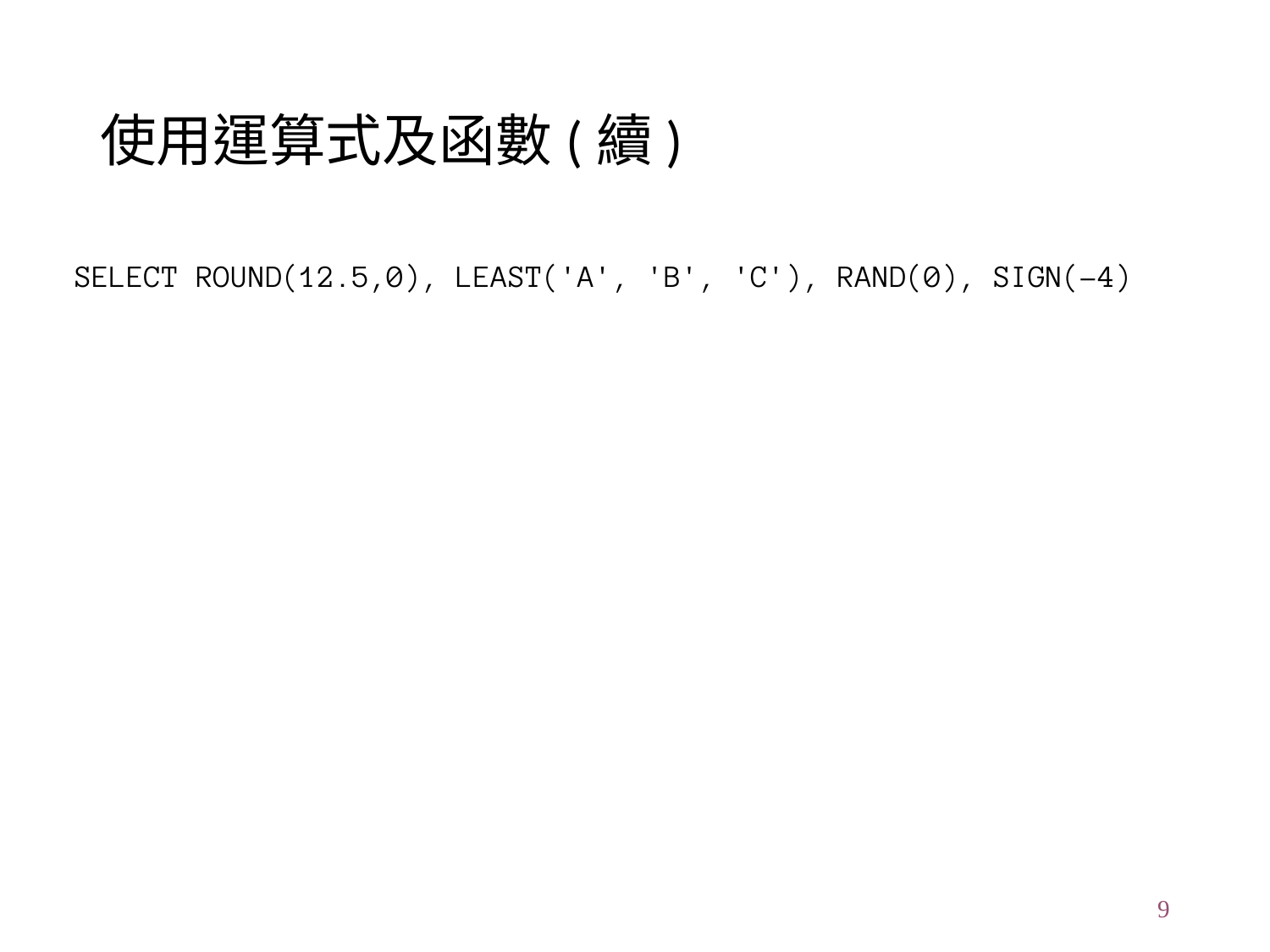

# 使用運算式及函數(續)
SELECT ROUND(12.5,0), LEAST('A', 'B', 'C'), RAND(0), SIGN(-4)

9